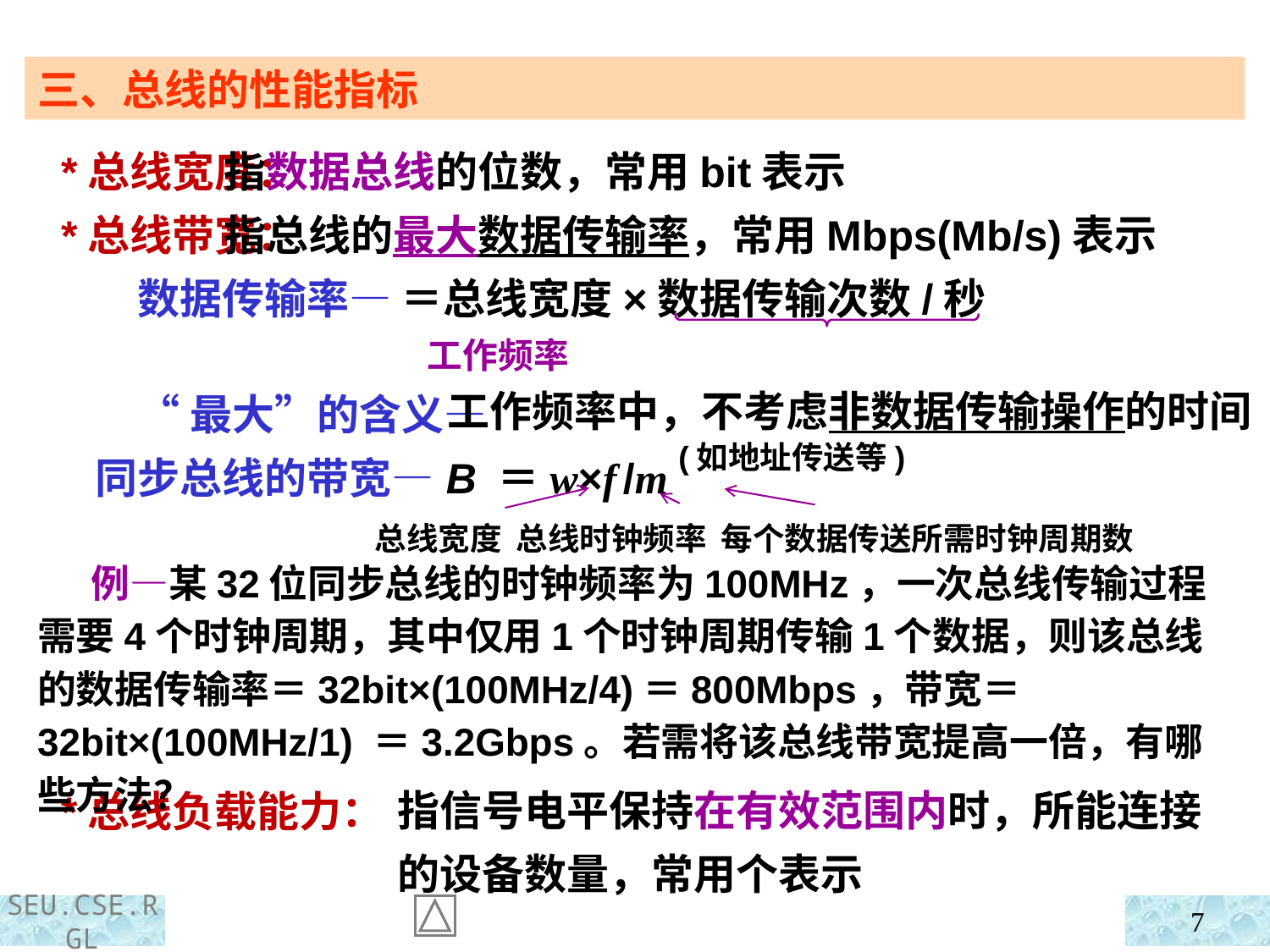

三、总线的性能指标
  *总线宽度：
  *总线带宽：

     同步总线的带宽—

  *总线负载能力：
        指数据总线的位数，常用bit表示
        指总线的最大数据传输率，常用Mbps(Mb/s)表示
数据传输率— ＝总线宽度×数据传输次数/秒
                                   工作频率
“最大”的含义—

工作频率中，不考虑非数据传输操作的时间
                          (如地址传送等)
      B ＝w×f /m
总线宽度  总线时钟频率  每个数据传送所需时钟周期数
     例—某32位同步总线的时钟频率为100MHz，一次总线传输过程需要4个时钟周期，其中仅用1个时钟周期传输1个数据，则该总线的数据传输率＝32bit×(100MHz/4)＝800Mbps，带宽＝32bit×(100MHz/1) ＝3.2Gbps。若需将该总线带宽提高一倍，有哪些方法？
指信号电平保持在有效范围内时，所能连接的设备数量，常用个表示
7